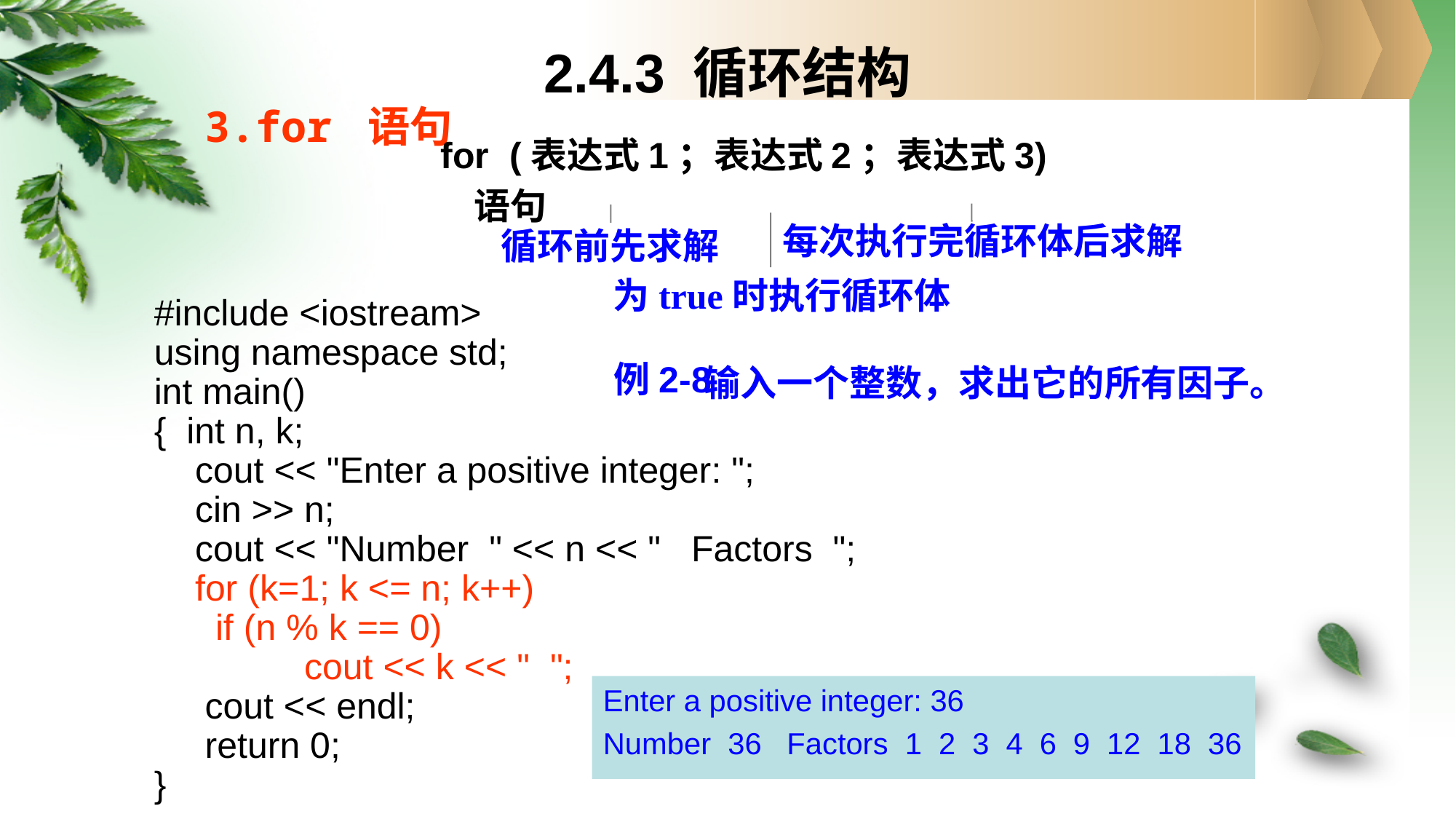

2.4.3 循环结构
3.for 语句
for  (表达式1；表达式2；表达式3)
   语句

每次执行完循环体后求解

循环前先求解

为true时执行循环体
#include <iostream>
using namespace std;
int main()
{  int n, k;
	cout << "Enter a positive integer: ";
	cin >> n;
	cout << "Number  " << n << "   Factors  ";
	for (k=1; k <= n; k++)
	  if (n % k == 0)
		cout << k << "  ";
     cout << endl;
     return 0;
}
# 例2-8
输入一个整数，求出它的所有因子。
Enter a positive integer: 36
Number  36   Factors  1  2  3  4  6  9  12  18  36